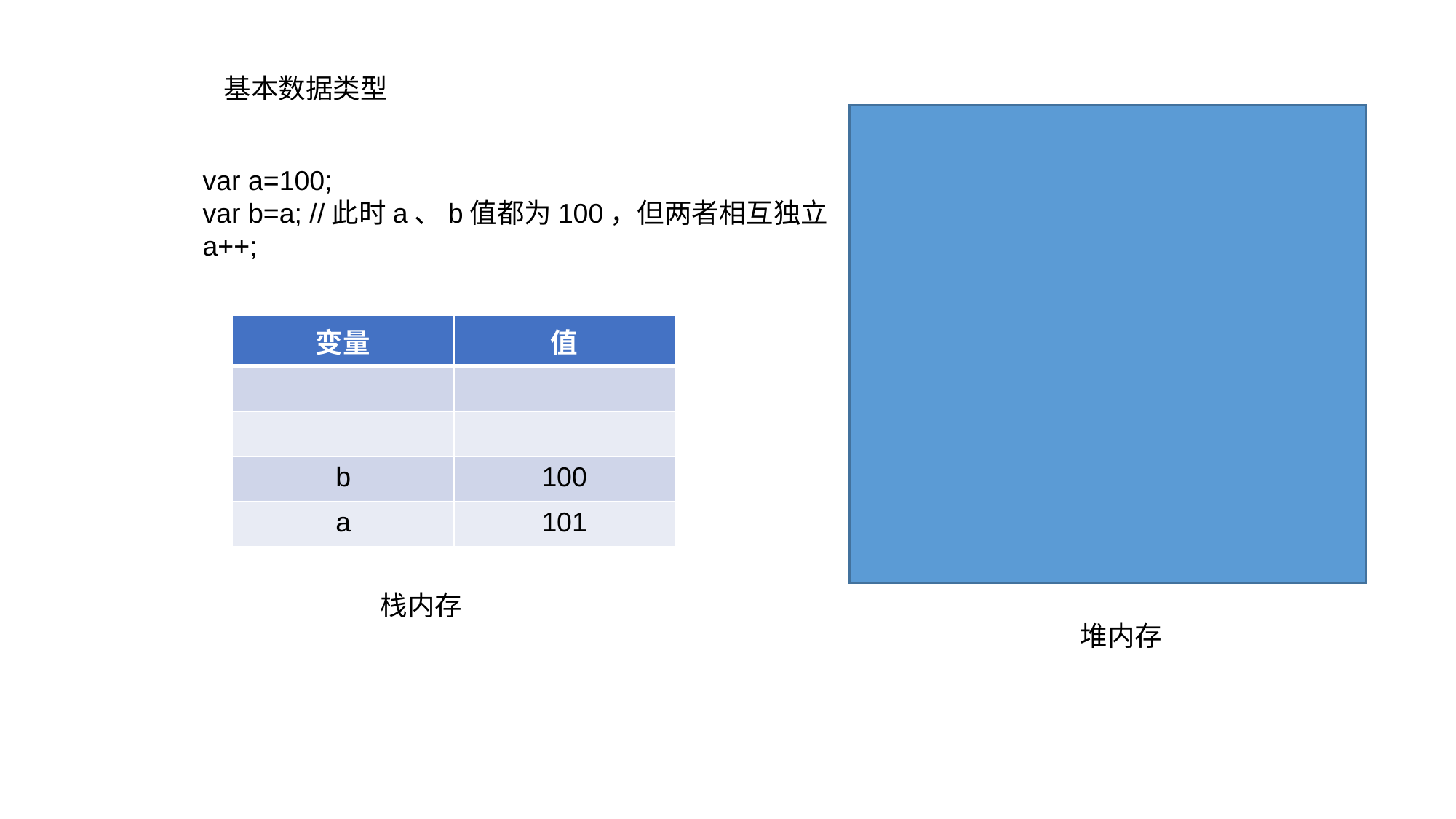

基本数据类型

var a=100;
var b=a; //此时a、b值都为100，但两者相互独立
a++;
| 变量 | 值 |
| --- | --- |
|  |  |
|  |  |
| b | 100 |
| a | 101 |
栈内存
堆内存